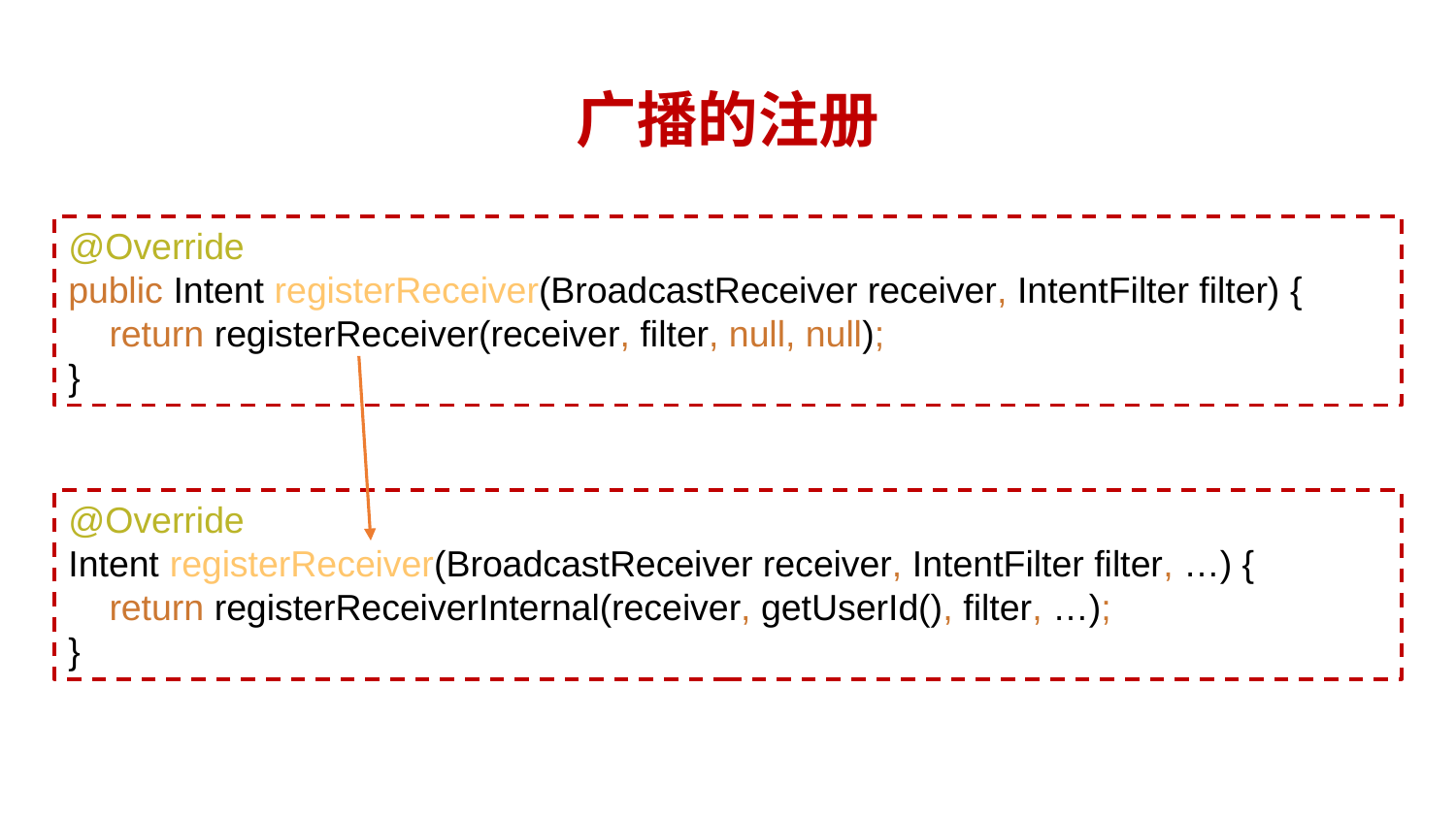

# 广播的注册
@Override
public Intent registerReceiver(BroadcastReceiver receiver, IntentFilter filter) {
    return registerReceiver(receiver, filter, null, null);
}
@Override
Intent registerReceiver(BroadcastReceiver receiver, IntentFilter filter, …) {
    return registerReceiverInternal(receiver, getUserId(), filter, …);
}